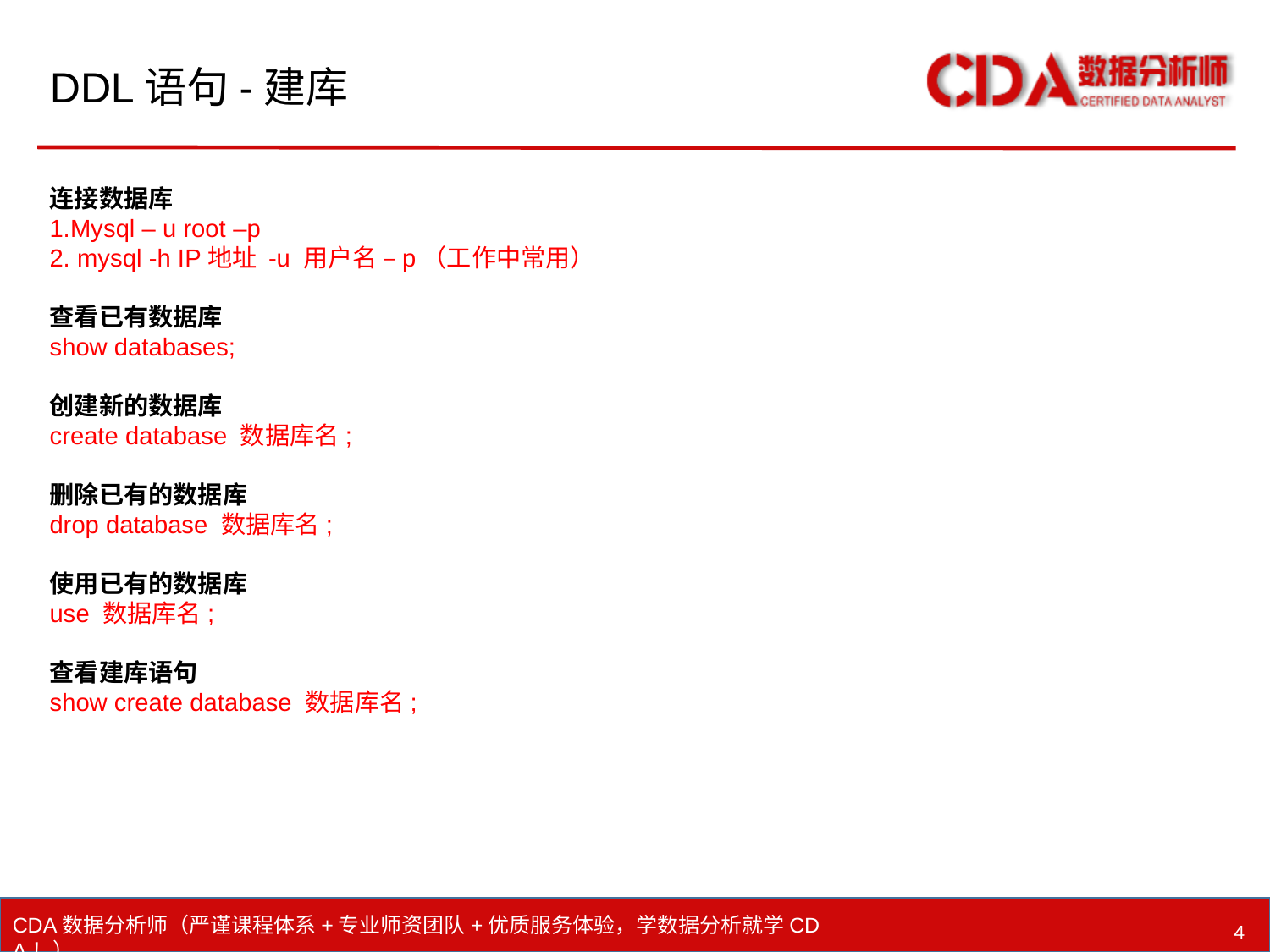

# DDL语句-建库
连接数据库
1.Mysql – u root –p
2. mysql -h IP地址 -u 用户名 –p（工作中常用）

查看已有数据库
show databases;

创建新的数据库
create database 数据库名;

删除已有的数据库
drop database 数据库名;

使用已有的数据库
use 数据库名;

查看建库语句
show create database 数据库名;

4